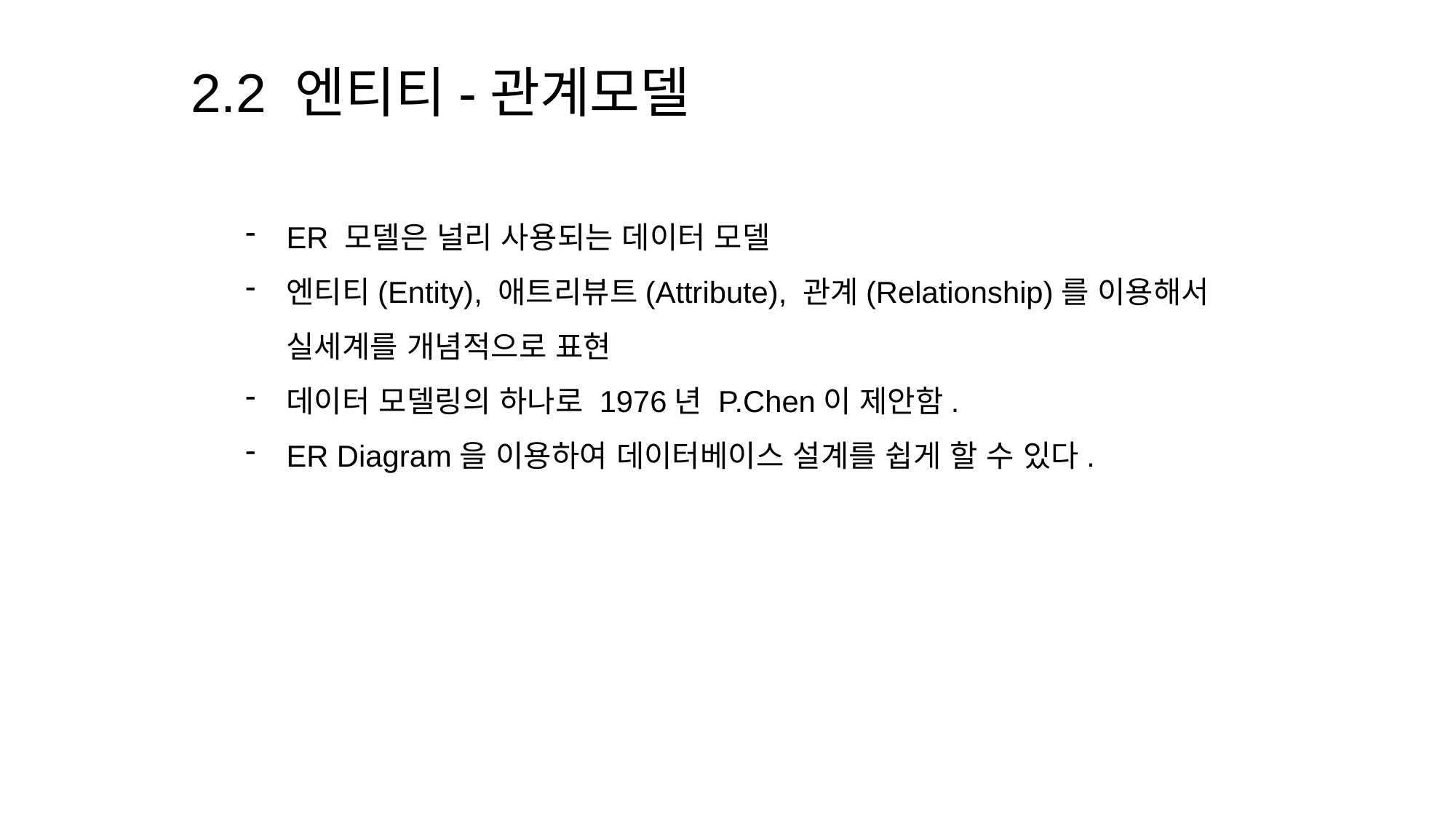

2.2 엔티티-관계모델
ER 모델은 널리 사용되는 데이터 모델
엔티티(Entity), 애트리뷰트(Attribute), 관계(Relationship)를 이용해서 실세계를 개념적으로 표현
데이터 모델링의 하나로 1976년 P.Chen이 제안함.
ER Diagram을 이용하여 데이터베이스 설계를 쉽게 할 수 있다.